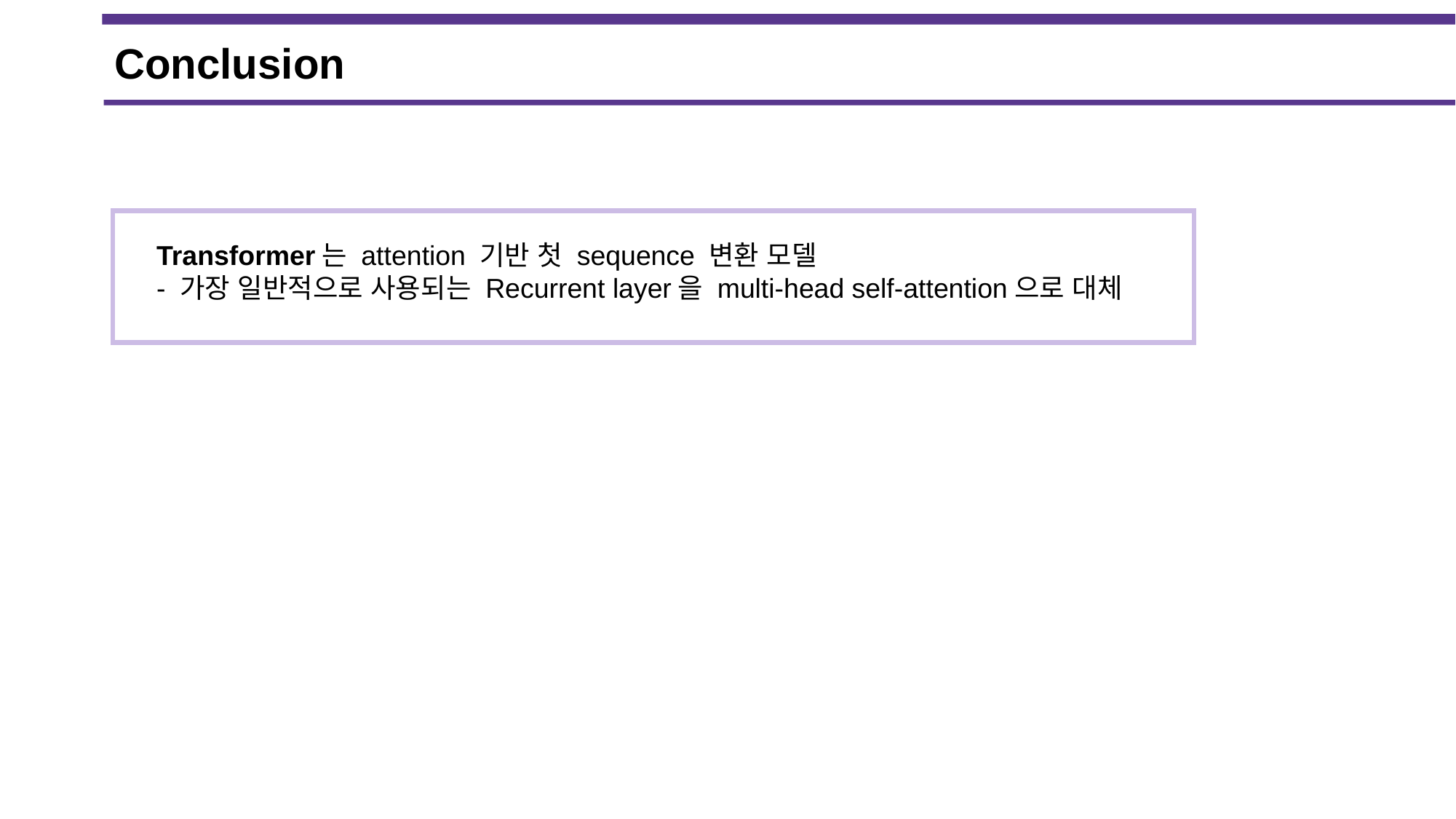

Conclusion

Transformer는 attention 기반 첫 sequence 변환 모델
- 가장 일반적으로 사용되는 Recurrent layer을 multi-head self-attention으로 대체